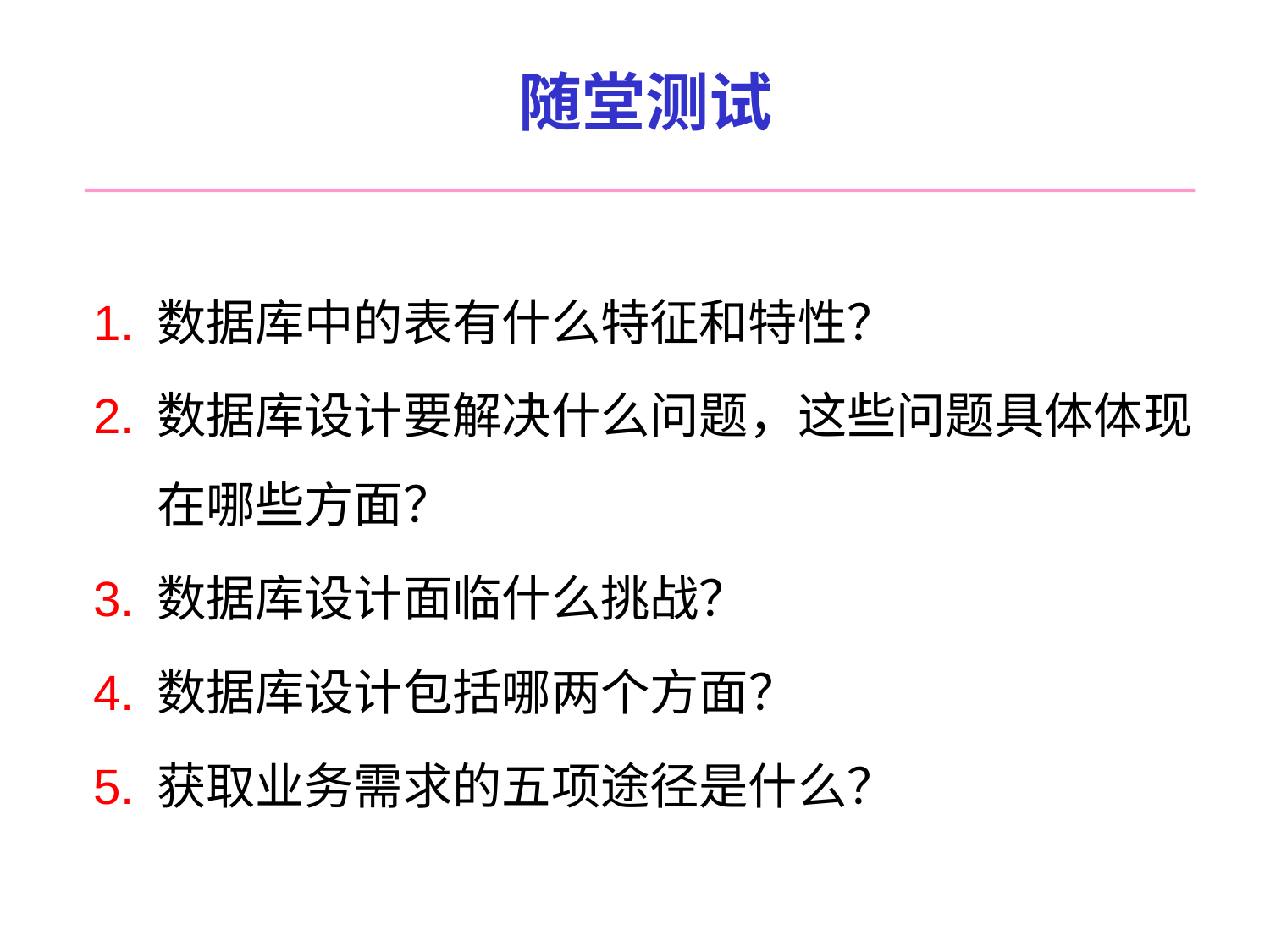

# 随堂测试
数据库中的表有什么特征和特性？
数据库设计要解决什么问题，这些问题具体体现在哪些方面？
数据库设计面临什么挑战？
数据库设计包括哪两个方面？
获取业务需求的五项途径是什么？